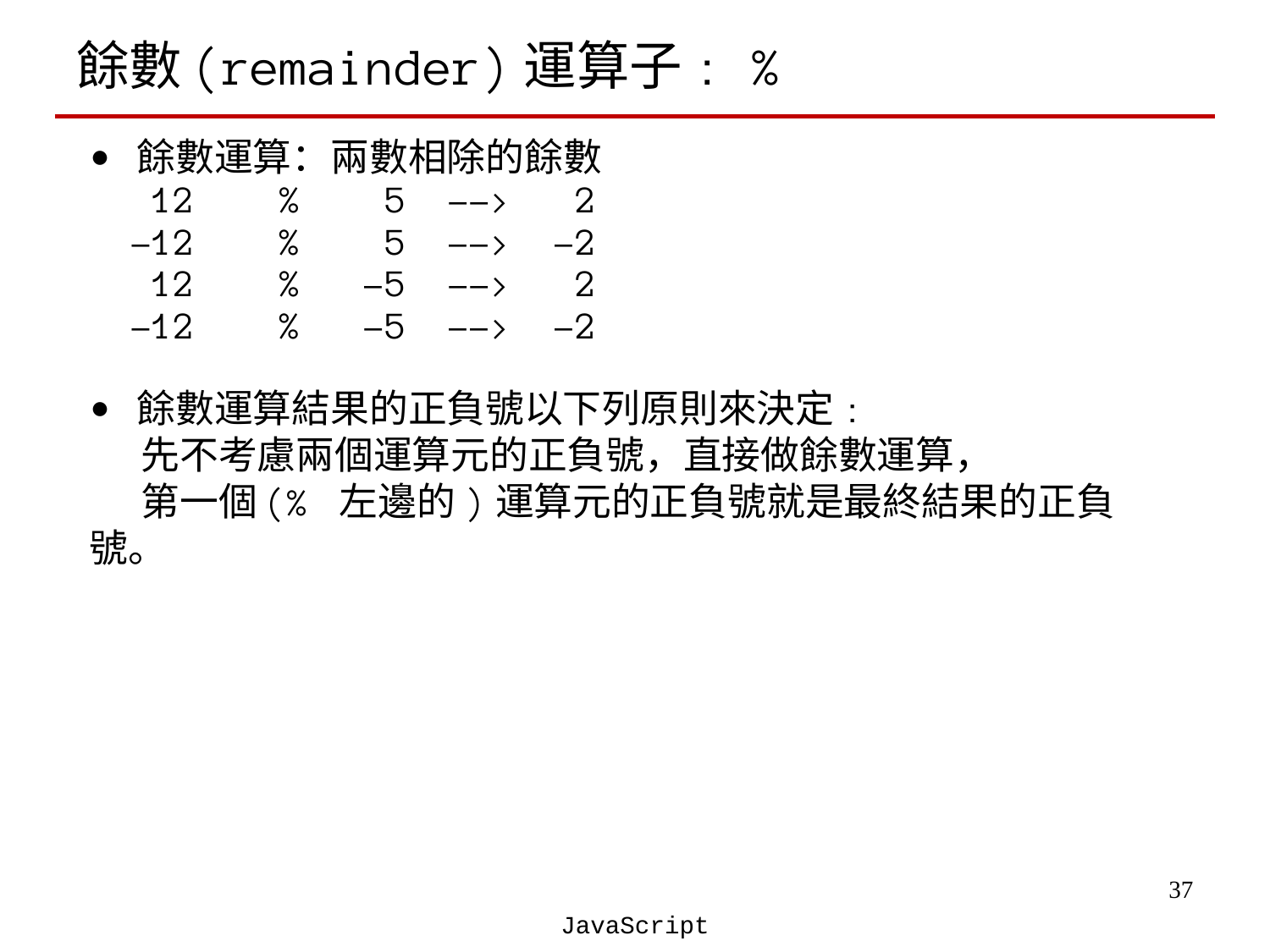

# 餘數(remainder)運算子: %
餘數運算：兩數相除的餘數
   12    %    5  -->   2
  -12    %    5  -->  -2
   12    %   -5  -->   2
  -12    %   -5  -->  -2
餘數運算結果的正負號以下列原則來決定:
  先不考慮兩個運算元的正負號，直接做餘數運算，
  第一個(% 左邊的)運算元的正負號就是最終結果的正負號。

37
JavaScript